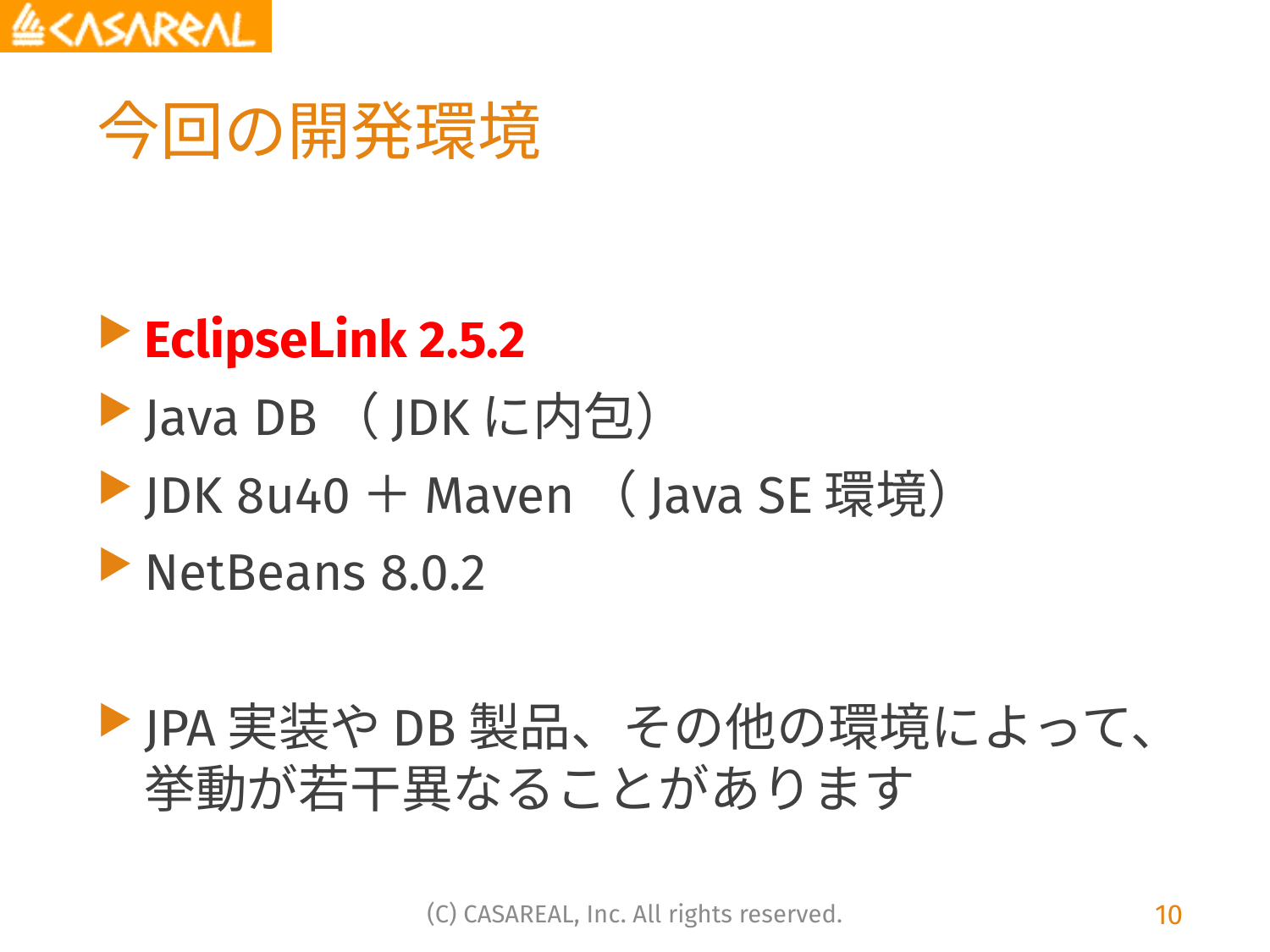

# 今回の開発環境
EclipseLink 2.5.2
Java DB（JDKに内包）
JDK 8u40＋Maven（Java SE環境）
NetBeans 8.0.2

JPA実装やDB製品、その他の環境によって、
挙動が若干異なることがあります
(C) CASAREAL, Inc. All rights reserved.
10